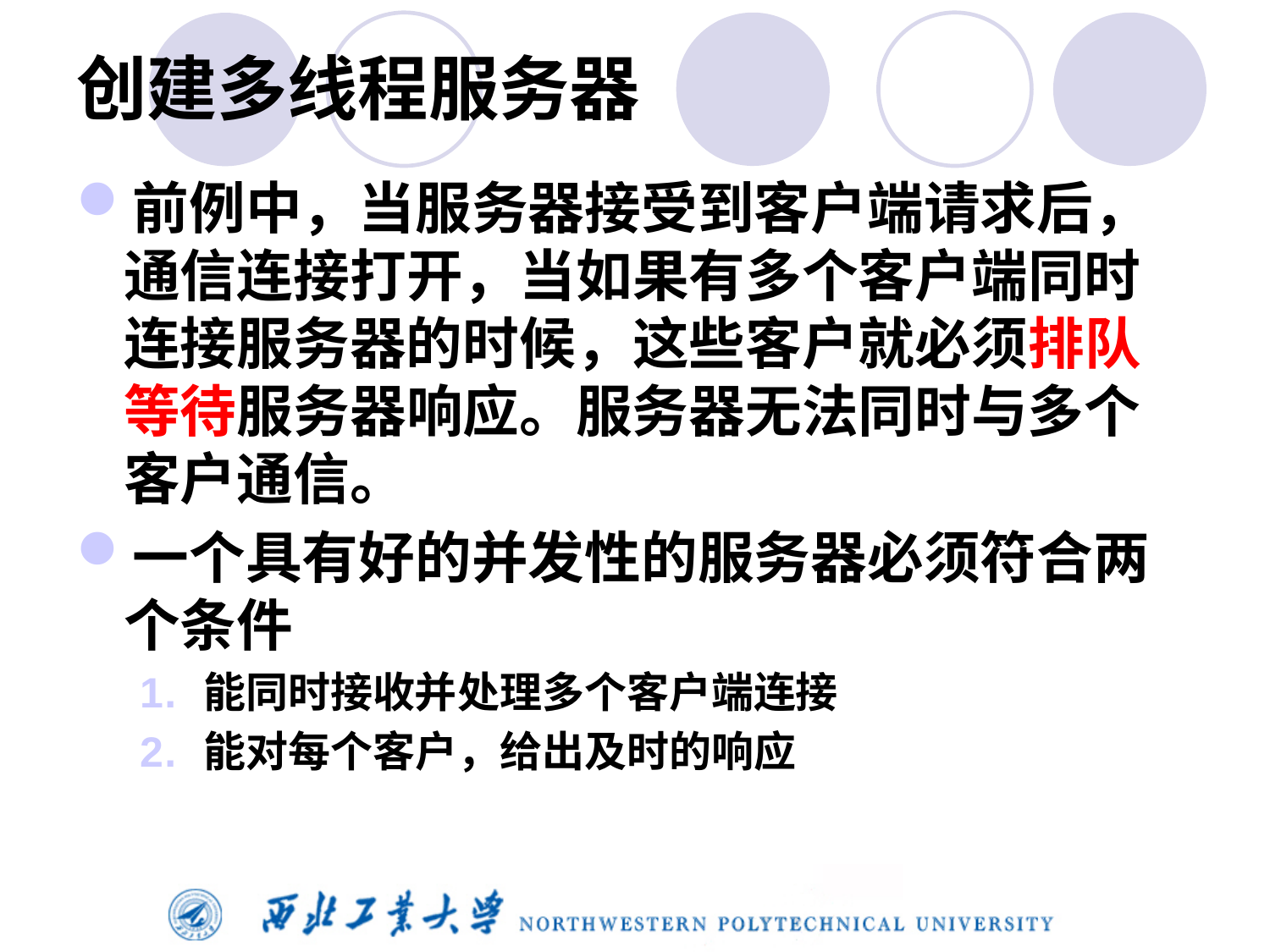

# 创建多线程服务器
前例中，当服务器接受到客户端请求后，通信连接打开，当如果有多个客户端同时连接服务器的时候，这些客户就必须排队等待服务器响应。服务器无法同时与多个客户通信。
一个具有好的并发性的服务器必须符合两个条件
能同时接收并处理多个客户端连接
能对每个客户，给出及时的响应